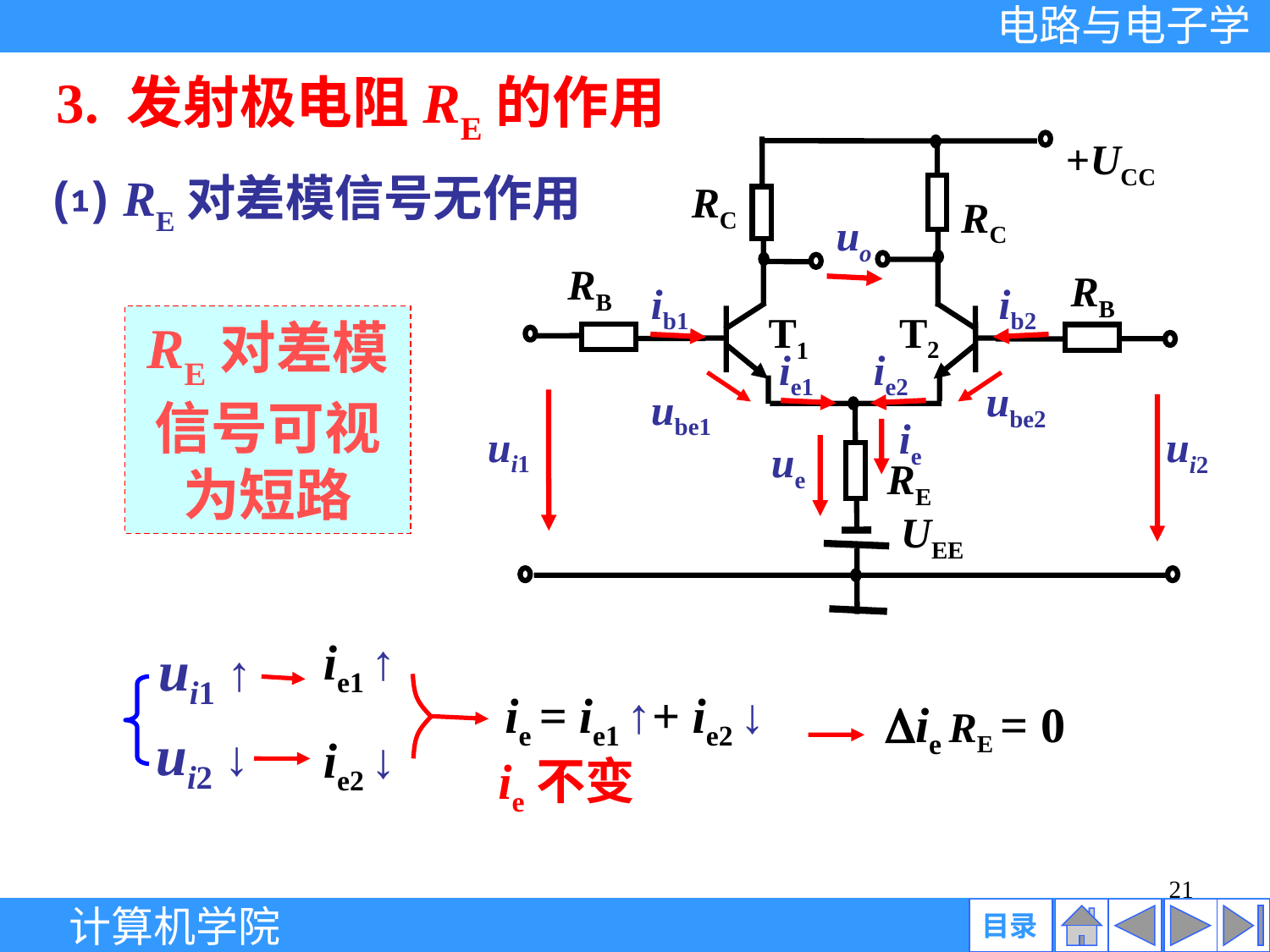

3. 发射极电阻RE的作用
+UCC

RC
RC

uo

RB

RB

ib1
ib2

T2
T1

ie1
ie2

ube2

ube1

ie
ui1
ui2
ue

RE

UEE

⑴ RE对差模信号无作用
RE对差模信号可视为短路
ie1 ↑
ui1 ↑

ie = ie1 ↑+ ie2 ↓
Δie RE = 0
ui2 ↓
ie2 ↓

 ie不变